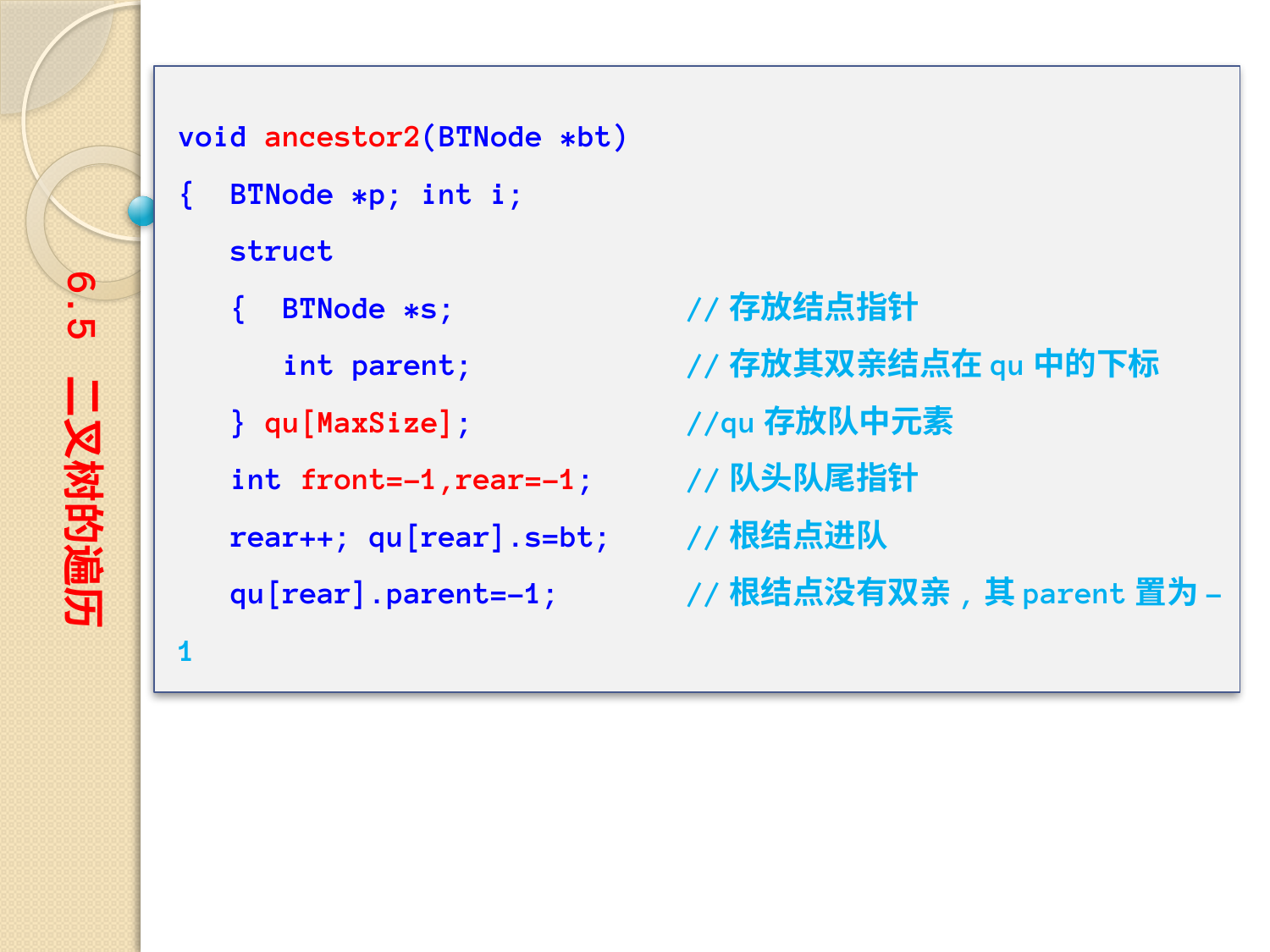

void ancestor2(BTNode *bt)
{  BTNode *p; int i;
   struct
   {  BTNode *s;		//存放结点指针
      int parent;		//存放其双亲结点在qu中的下标
   } qu[MaxSize];		//qu存放队中元素
   int front=-1,rear=-1;	//队头队尾指针
   rear++; qu[rear].s=bt;	//根结点进队
   qu[rear].parent=-1;	//根结点没有双亲,其parent置为-1
6.5 二叉树的遍历